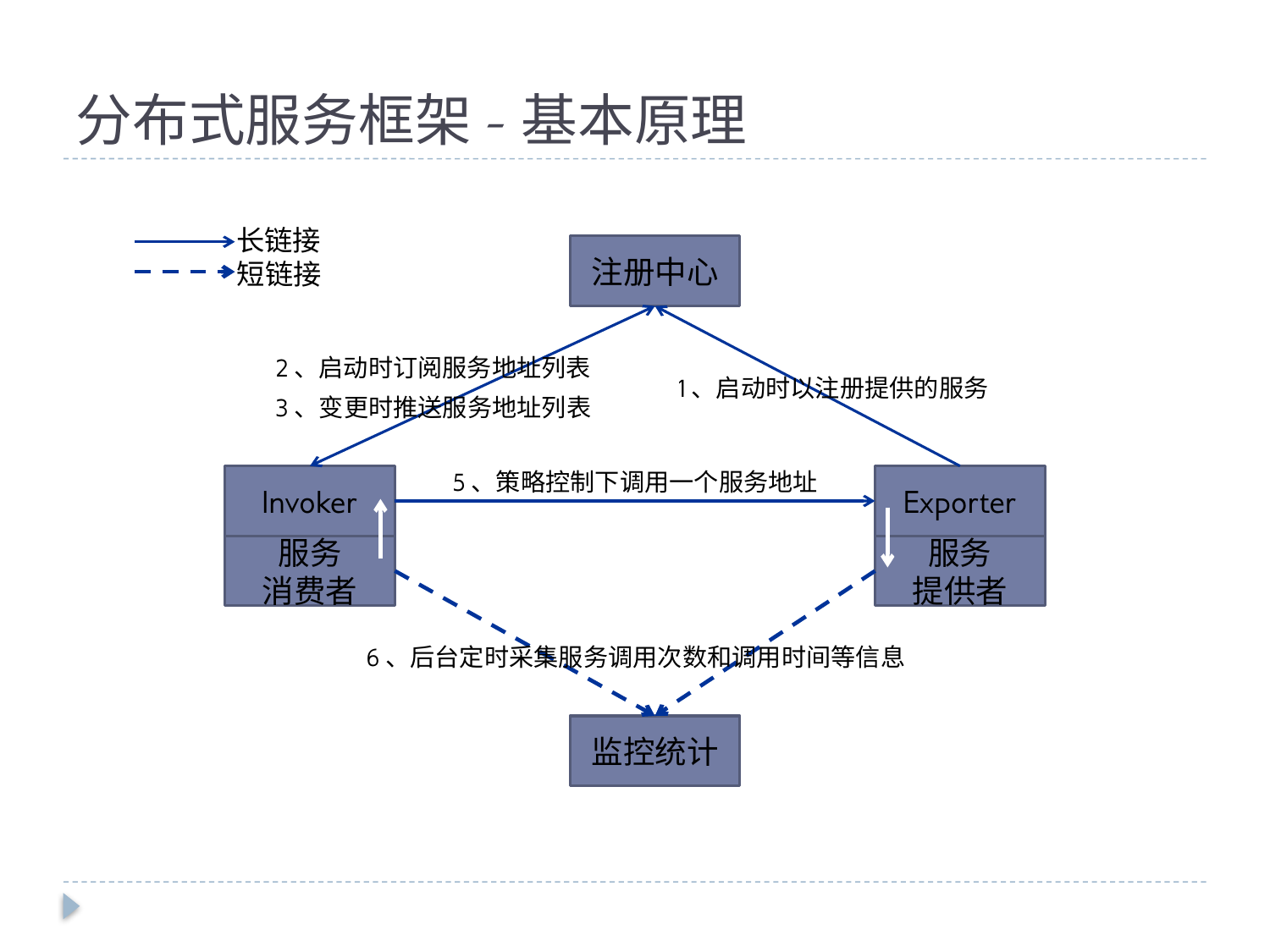

# 分布式服务框架-基本原理
长链接
短链接
注册中心
2、启动时订阅服务地址列表
1、启动时以注册提供的服务
3、变更时推送服务地址列表
5、策略控制下调用一个服务地址
Invoker
服务
消费者
Exporter
服务
提供者
6、后台定时采集服务调用次数和调用时间等信息
监控统计